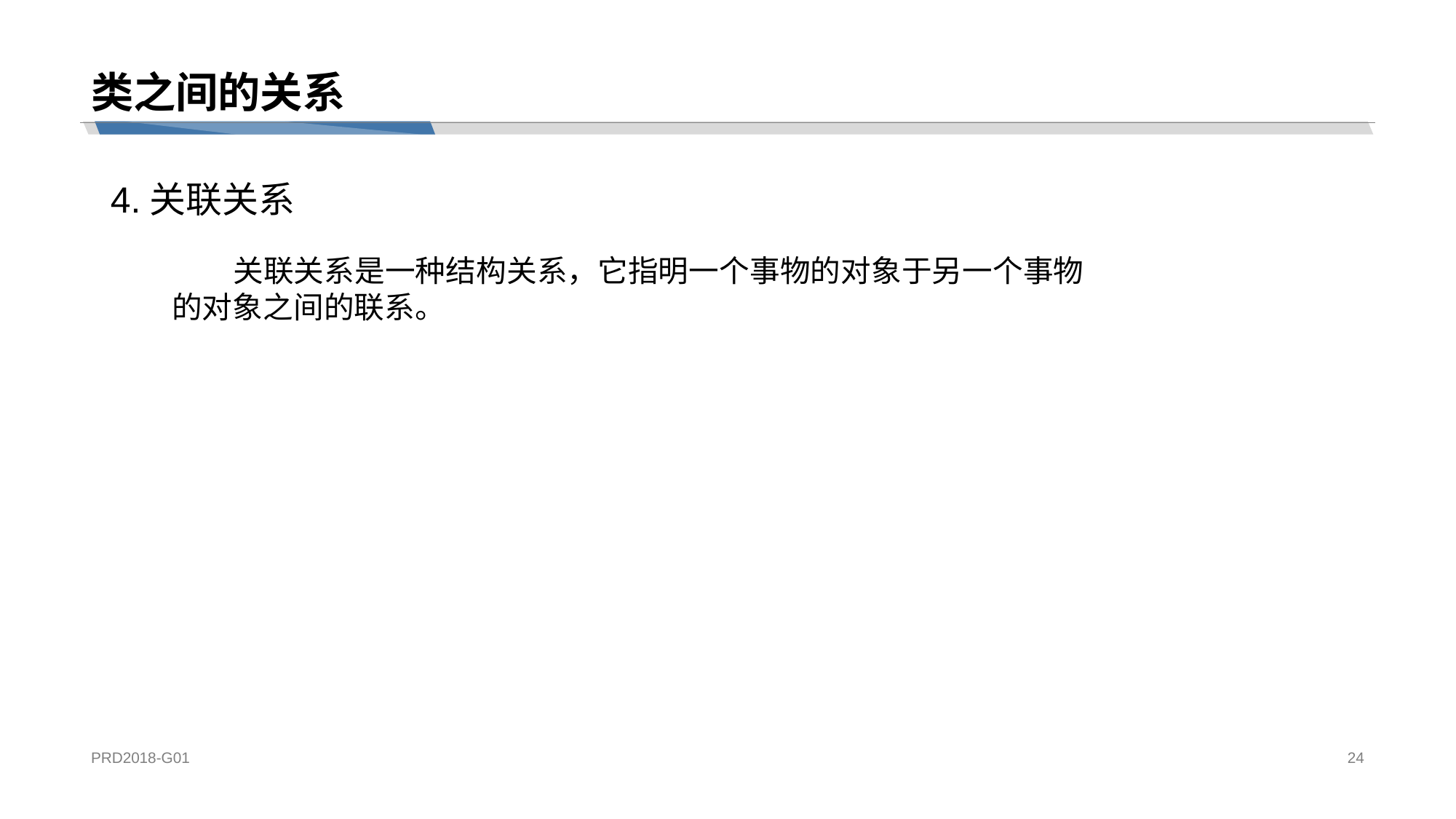

# 类之间的关系
4.关联关系
        关联关系是一种结构关系，它指明一个事物的对象于另一个事物的对象之间的联系。
PRD2018-G01
24